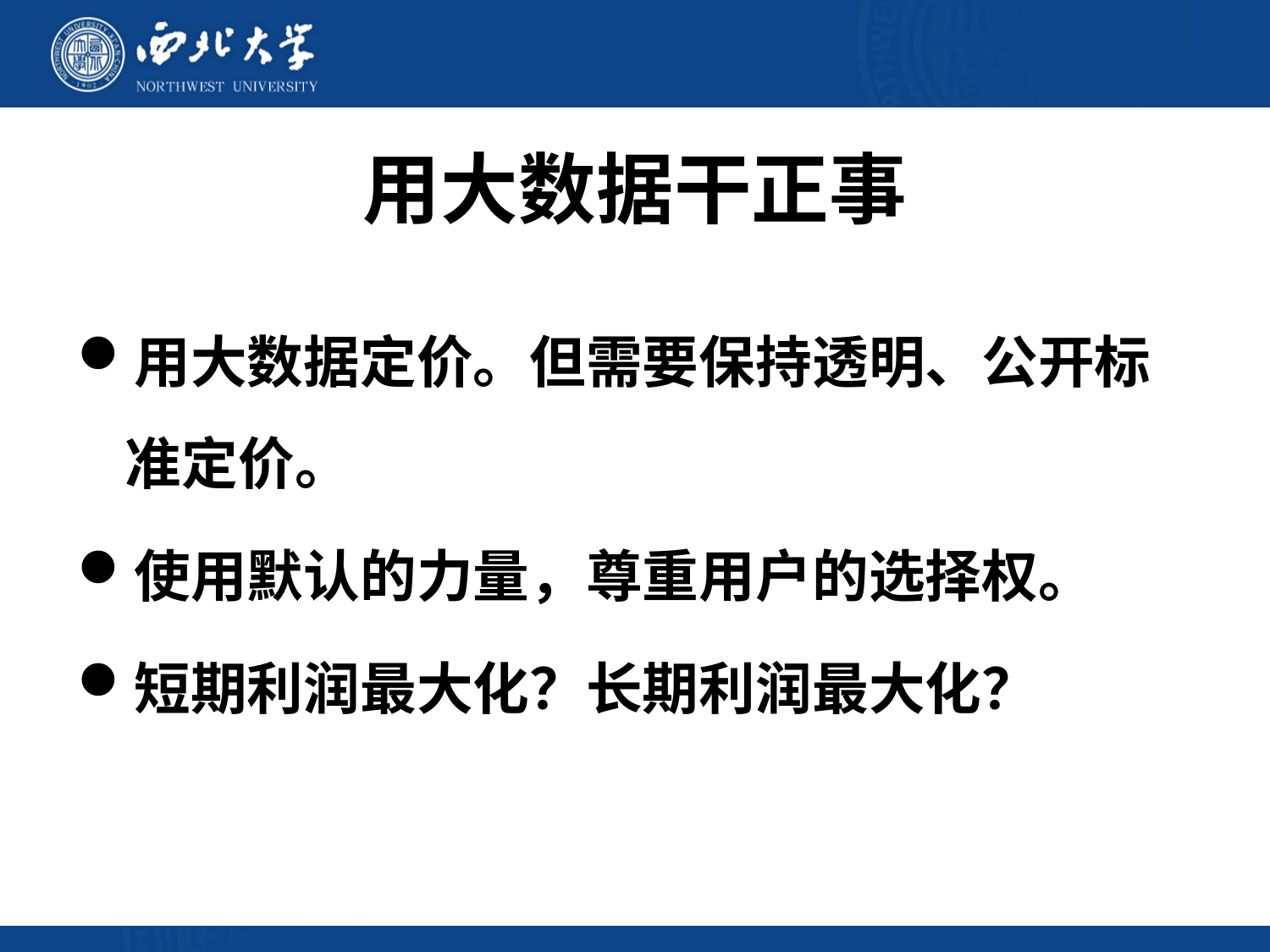

# 用大数据干正事
用大数据定价。但需要保持透明、公开标准定价。
使用默认的力量，尊重用户的选择权。
短期利润最大化？长期利润最大化？